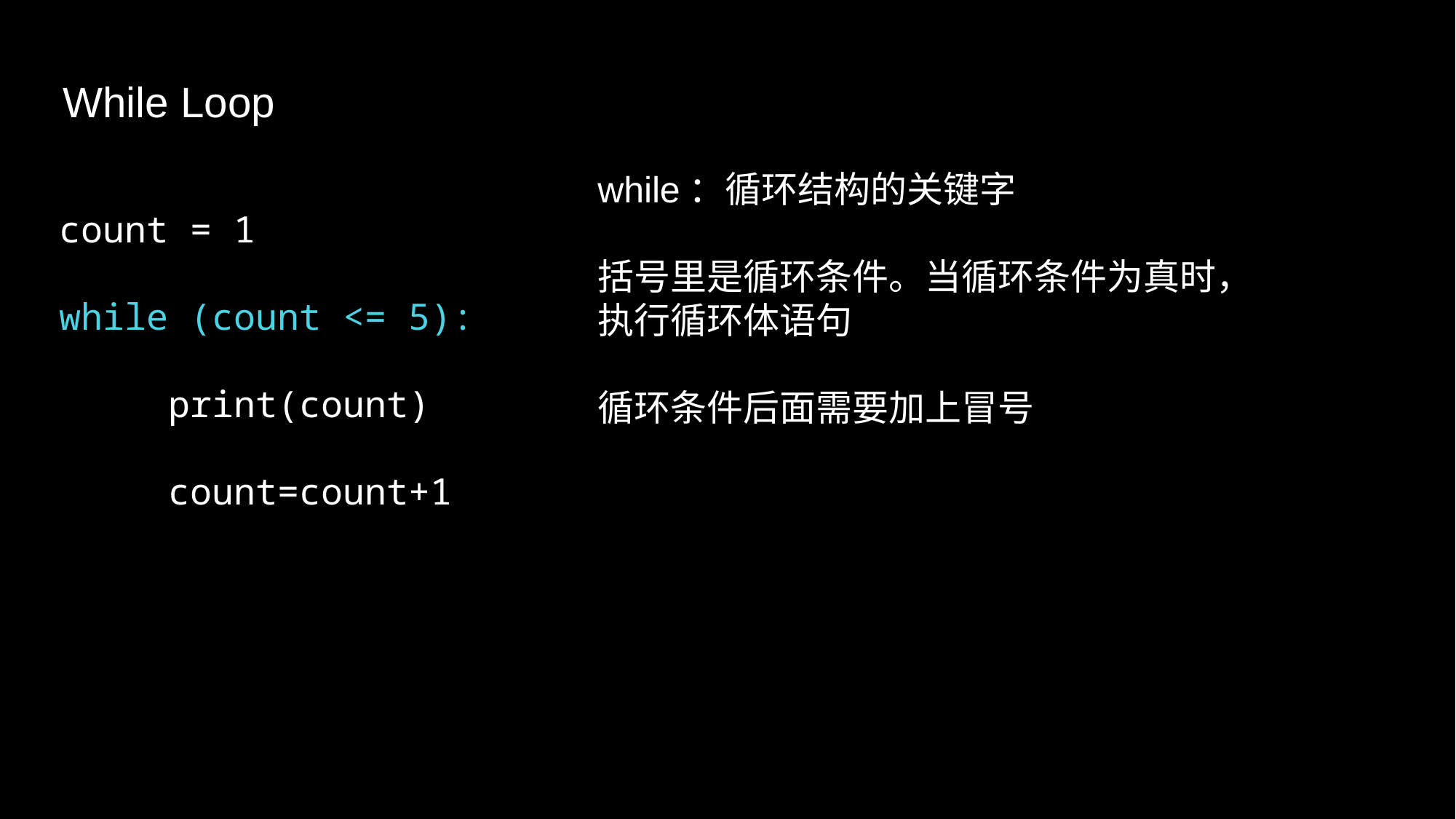

While Loop
while：循环结构的关键字

括号里是循环条件。当循环条件为真时，执行循环体语句

循环条件后面需要加上冒号
count = 1

while (count <= 5):

	print(count)

	count=count+1